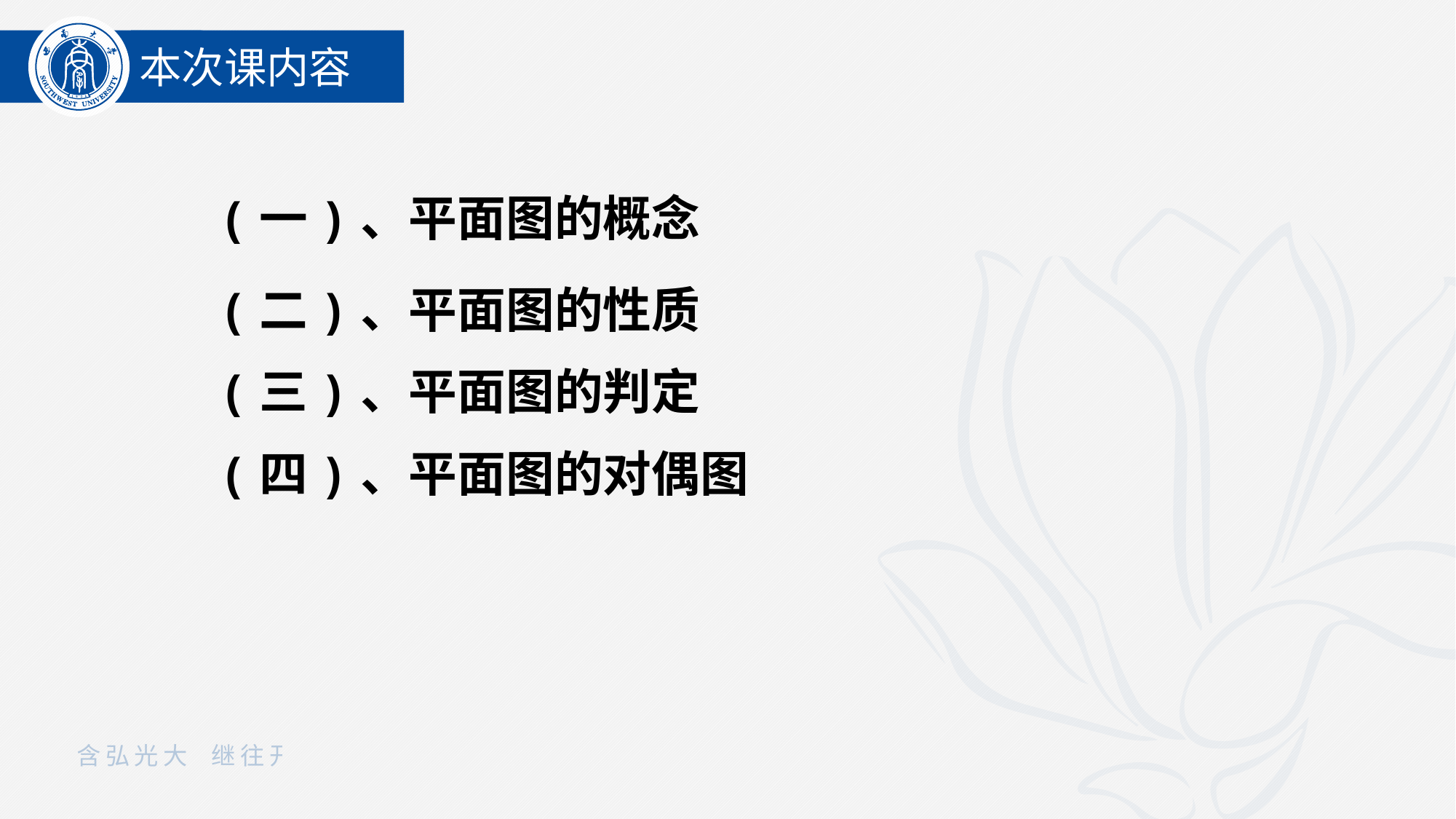

本次课内容
(一)、平面图的概念
02
01
(二)、平面图的性质
(三)、平面图的判定
(四)、平面图的对偶图